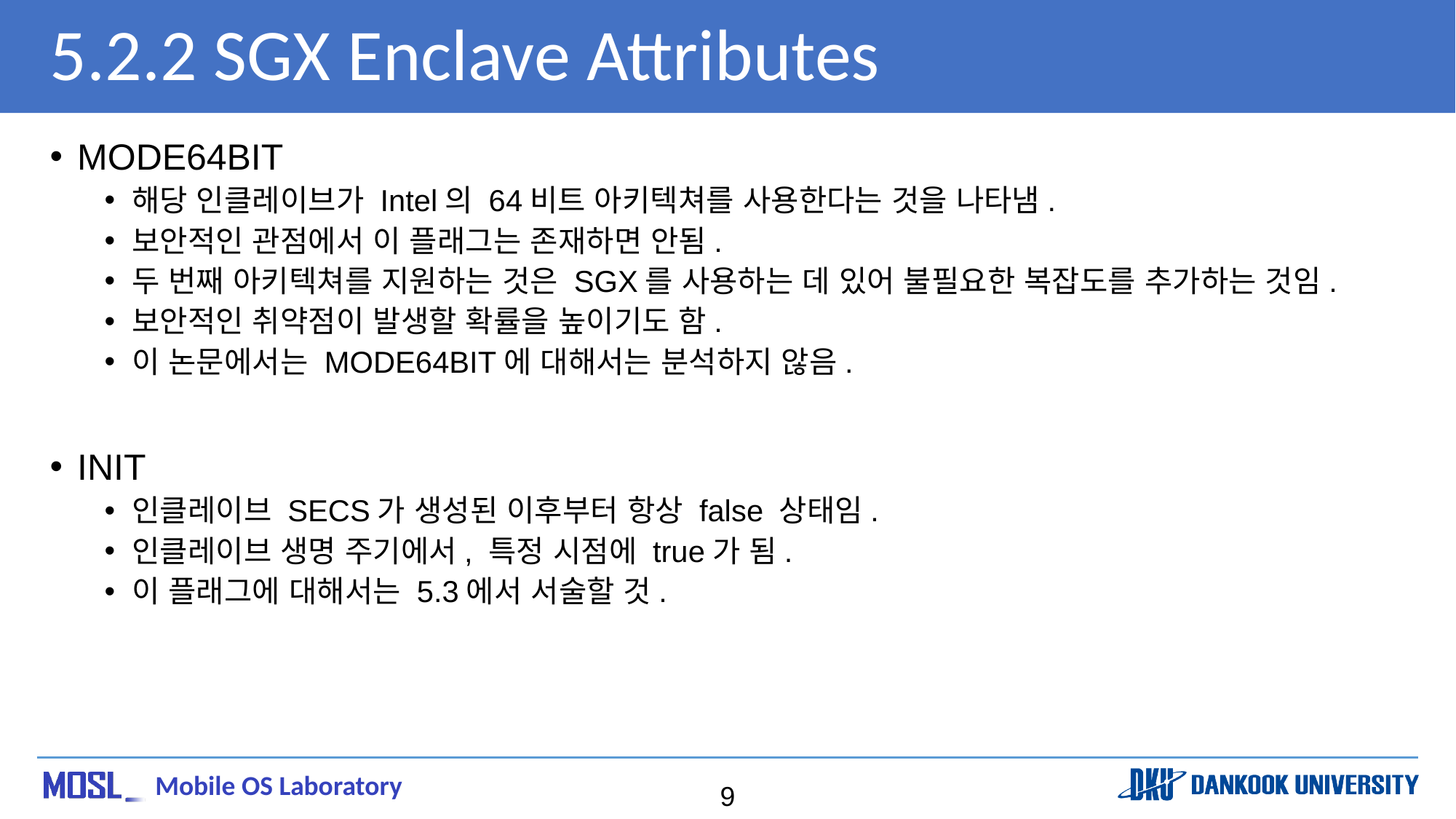

# 5.2.2 SGX Enclave Attributes
MODE64BIT
해당 인클레이브가 Intel의 64비트 아키텍쳐를 사용한다는 것을 나타냄.
보안적인 관점에서 이 플래그는 존재하면 안됨.
두 번째 아키텍쳐를 지원하는 것은 SGX를 사용하는 데 있어 불필요한 복잡도를 추가하는 것임.
보안적인 취약점이 발생할 확률을 높이기도 함.
이 논문에서는 MODE64BIT에 대해서는 분석하지 않음.

INIT
인클레이브 SECS가 생성된 이후부터 항상 false 상태임.
인클레이브 생명 주기에서, 특정 시점에 true가 됨.
이 플래그에 대해서는 5.3에서 서술할 것.
9